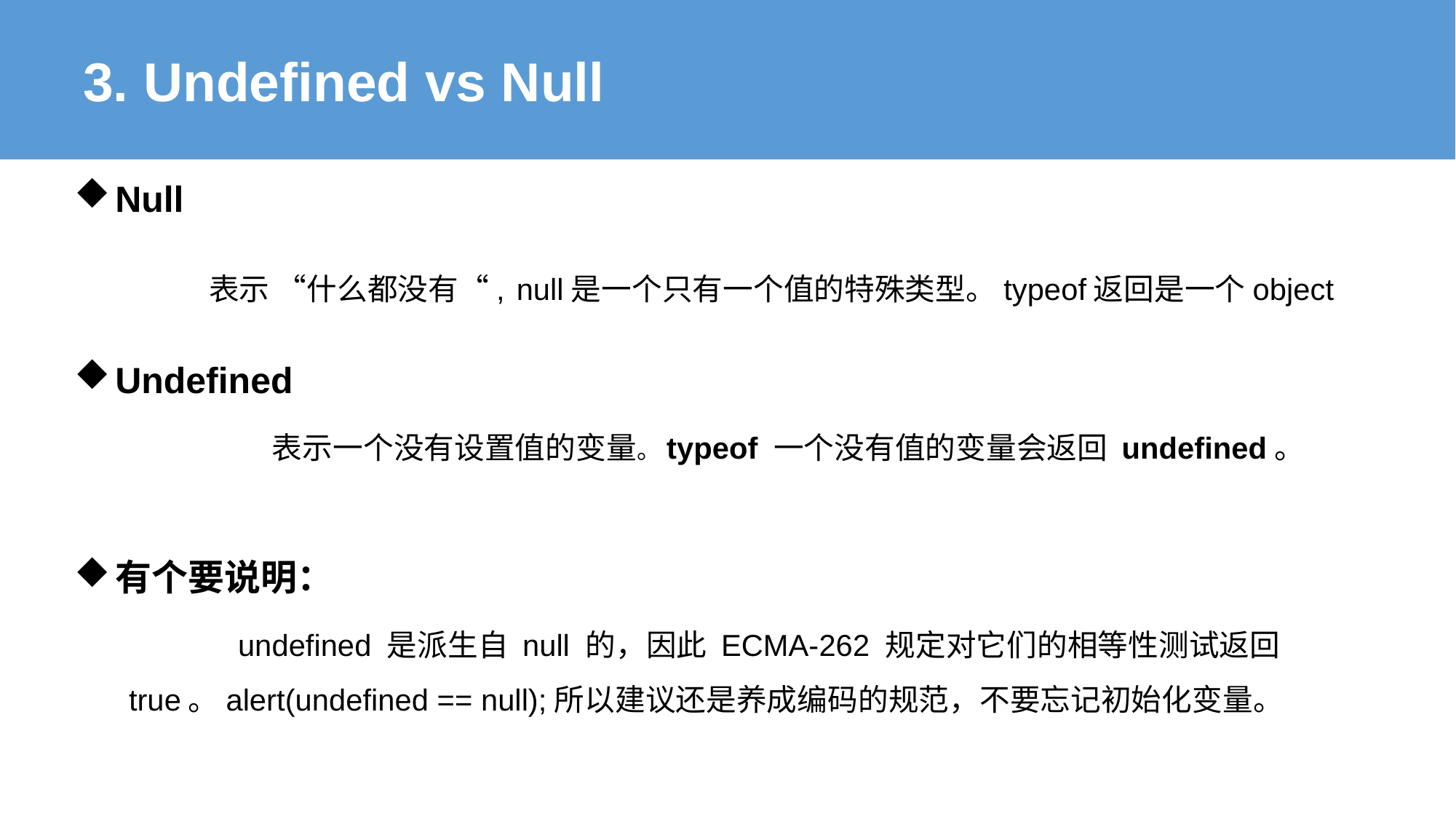

3. Undefined vs Null

Null
表示 “什么都没有“, null是一个只有一个值的特殊类型。typeof返回是一个object

Undefined
	    表示一个没有设置值的变量。typeof 一个没有值的变量会返回 undefined。

有个要说明：
	undefined 是派生自 null 的，因此 ECMA-262 规定对它们的相等性测试返回 true。alert(undefined == null);所以建议还是养成编码的规范，不要忘记初始化变量。